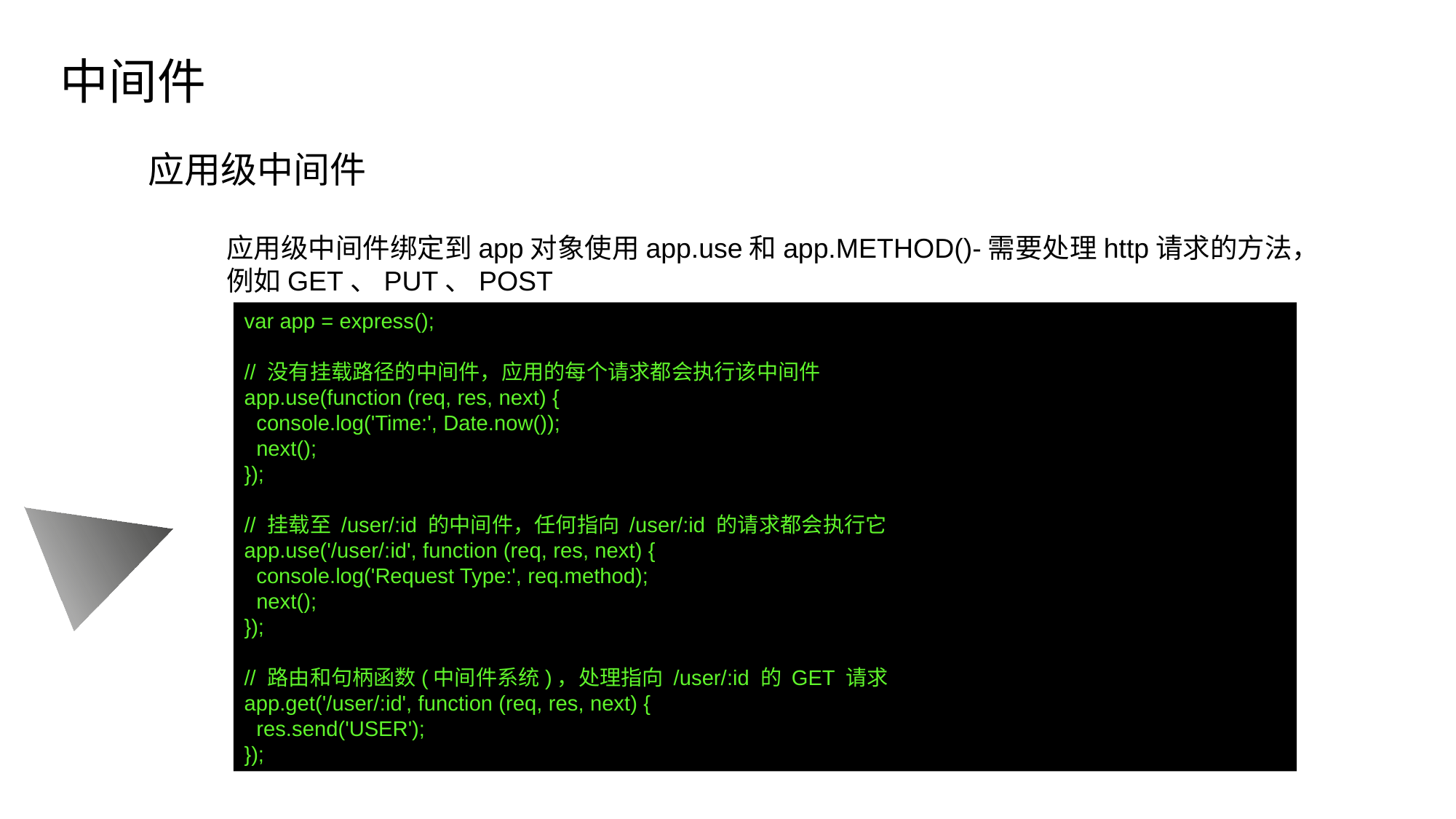

# 目录 CONTENTS
中间件
应用级中间件
应用级中间件绑定到app对象使用app.use和app.METHOD()-需要处理http请求的方法，
例如GET、PUT、POST
公司介绍
COMPANY PROFILE
我们坚持以客户为中心，快速响应客户需求，持续为客户创造长期价值进而成就客户
市场分析
MARKET ANALYSIS
我们坚持以客户为中心，快速响应客户需求，持续为客户创造长期价值进而成就客户
var app = express();

// 没有挂载路径的中间件，应用的每个请求都会执行该中间件
app.use(function (req, res, next) {
  console.log('Time:', Date.now());
  next();
});

// 挂载至 /user/:id 的中间件，任何指向 /user/:id 的请求都会执行它
app.use('/user/:id', function (req, res, next) {
  console.log('Request Type:', req.method);
  next();
});

// 路由和句柄函数(中间件系统)，处理指向 /user/:id 的 GET 请求
app.get('/user/:id', function (req, res, next) {
  res.send('USER');
});
产品服务
PRODUCT SERVICE
我们坚持以客户为中心，快速响应客户需求，持续为客户创造长期价值进而成就客户
财务分析
FINANCIAL ANALYSIS
我们坚持以客户为中心，快速响应客户需求，持续为客户创造长期价值进而成就客户

11